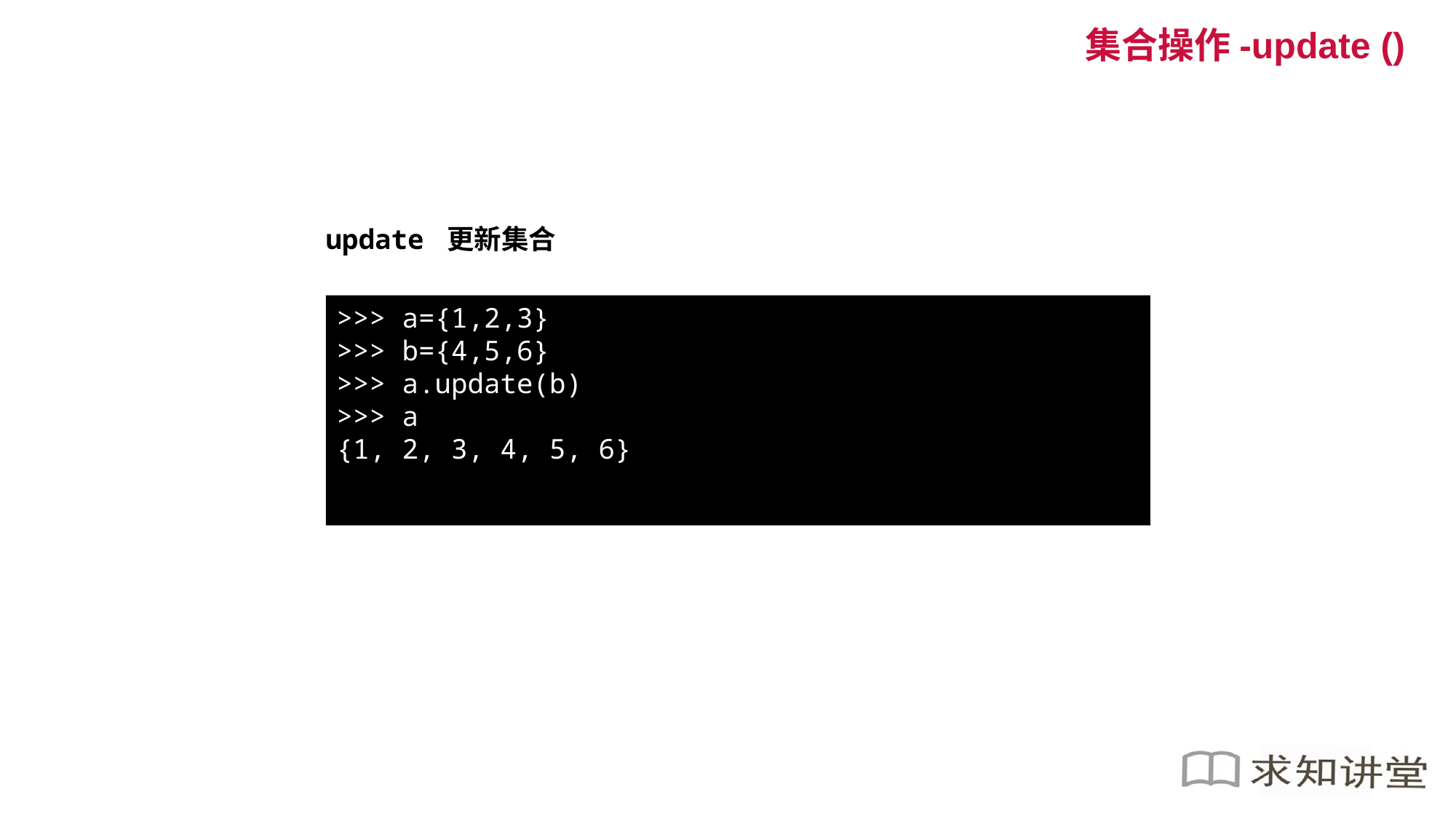

集合操作-update ()
update 更新集合
>>> a={1,2,3}
>>> b={4,5,6}
>>> a.update(b)
>>> a
{1, 2, 3, 4, 5, 6}